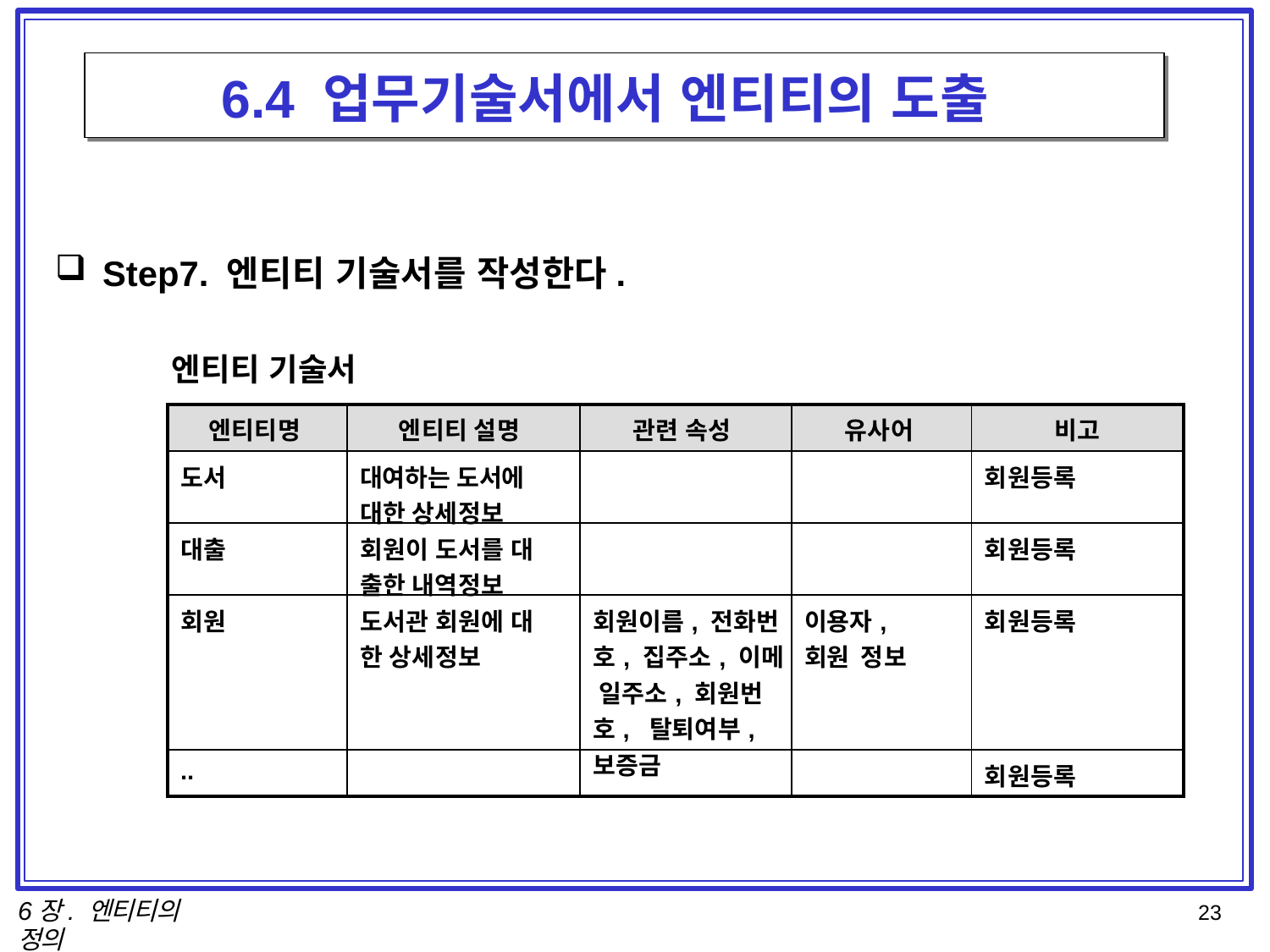

# 6.4 업무기술서에서 엔티티의 도출
Step7. 엔티티 기술서를 작성한다.

엔티티 기술서
| 엔티티명 | 엔티티 설명 | 관련 속성 | 유사어 | 비고 |
| --- | --- | --- | --- | --- |
| 도서 | 대여하는 도서에 대한 상세정보 |  |  | 회원등록 |
| 대출 | 회원이 도서를 대 출한 내역정보 |  |  | 회원등록 |
| 회원 | 도서관 회원에 대 한 상세정보 | 회원이름, 전화번 호, 집주소, 이메 일주소, 회원번호, 탈퇴여부, 보증금 | 이용자, 회원 정보 | 회원등록 |
| .. |  |  |  | 회원등록 |
6장. 엔티티의 정의
23